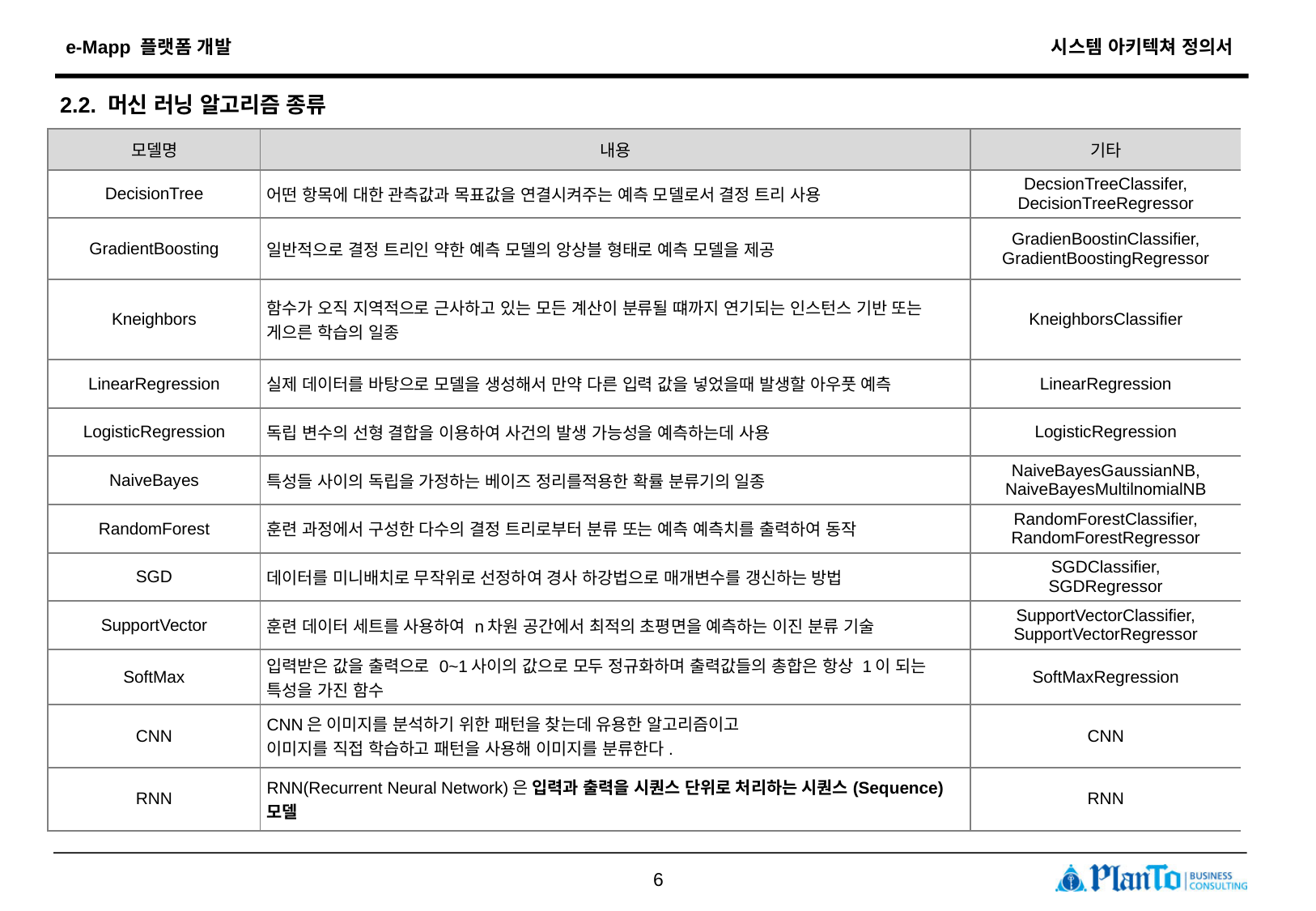

2.2. 머신 러닝 알고리즘 종류
| 모델명 | 내용 | 기타 |
| --- | --- | --- |
| DecisionTree | 어떤 항목에 대한 관측값과 목표값을 연결시켜주는 예측 모델로서 결정 트리 사용 | DecsionTreeClassifer, DecisionTreeRegressor |
| GradientBoosting | 일반적으로 결정 트리인 약한 예측 모델의 앙상블 형태로 예측 모델을 제공 | GradienBoostinClassifier, GradientBoostingRegressor |
| Kneighbors | 함수가 오직 지역적으로 근사하고 있는 모든 계산이 분류될 떄까지 연기되는 인스턴스 기반 또는 게으른 학습의 일종 | KneighborsClassifier |
| LinearRegression | 실제 데이터를 바탕으로 모델을 생성해서 만약 다른 입력 값을 넣었을때 발생할 아우풋 예측 | LinearRegression |
| LogisticRegression | 독립 변수의 선형 결합을 이용하여 사건의 발생 가능성을 예측하는데 사용 | LogisticRegression |
| NaiveBayes | 특성들 사이의 독립을 가정하는 베이즈 정리를적용한 확률 분류기의 일종 | NaiveBayesGaussianNB, NaiveBayesMultilnomialNB |
| RandomForest | 훈련 과정에서 구성한 다수의 결정 트리로부터 분류 또는 예측 예측치를 출력하여 동작 | RandomForestClassifier, RandomForestRegressor |
| SGD | 데이터를 미니배치로 무작위로 선정하여 경사 하강법으로 매개변수를 갱신하는 방법 | SGDClassifier, SGDRegressor |
| SupportVector | 훈련 데이터 세트를 사용하여 n차원 공간에서 최적의 초평면을 예측하는 이진 분류 기술 | SupportVectorClassifier, SupportVectorRegressor |
| SoftMax | 입력받은 값을 출력으로 0~1사이의 값으로 모두 정규화하며 출력값들의 총합은 항상 1이 되는 특성을 가진 함수 | SoftMaxRegression |
| CNN | CNN은 이미지를 분석하기 위한 패턴을 찾는데 유용한 알고리즘이고 이미지를 직접 학습하고 패턴을 사용해 이미지를 분류한다. | CNN |
| RNN | RNN(Recurrent Neural Network)은 입력과 출력을 시퀀스 단위로 처리하는 시퀀스(Sequence) 모델 | RNN |